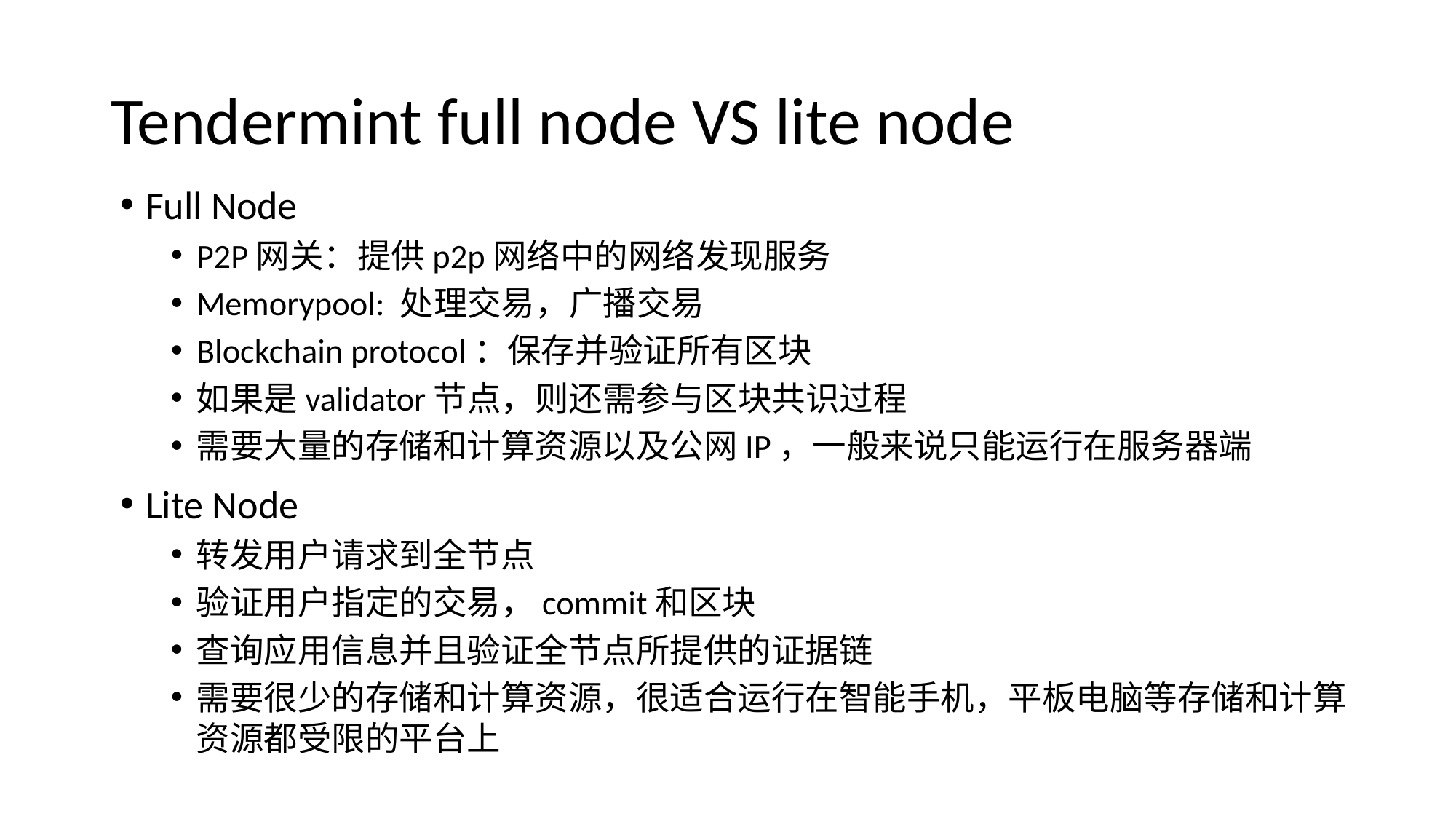

# Tendermint full node VS lite node
Full Node
P2P网关：提供p2p网络中的网络发现服务
Memorypool: 处理交易，广播交易
Blockchain protocol：保存并验证所有区块
如果是validator节点，则还需参与区块共识过程
需要大量的存储和计算资源以及公网IP，一般来说只能运行在服务器端
Lite Node
转发用户请求到全节点
验证用户指定的交易，commit和区块
查询应用信息并且验证全节点所提供的证据链
需要很少的存储和计算资源，很适合运行在智能手机，平板电脑等存储和计算资源都受限的平台上